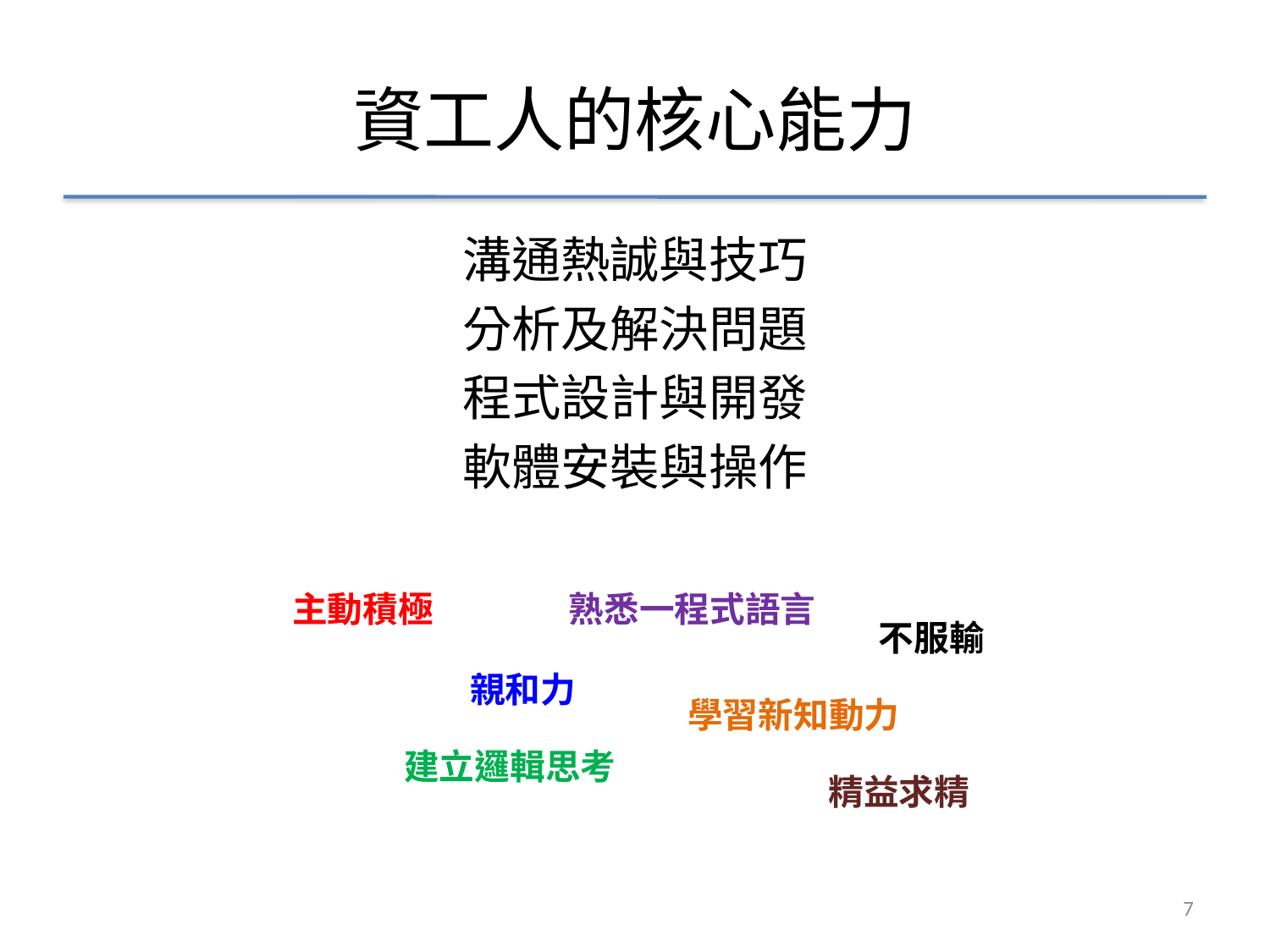

# 資工人的核心能力
溝通熱誠與技巧
分析及解決問題
程式設計與開發
軟體安裝與操作
主動積極
熟悉一程式語言
不服輸
親和力
學習新知動力
建立邏輯思考
精益求精
7